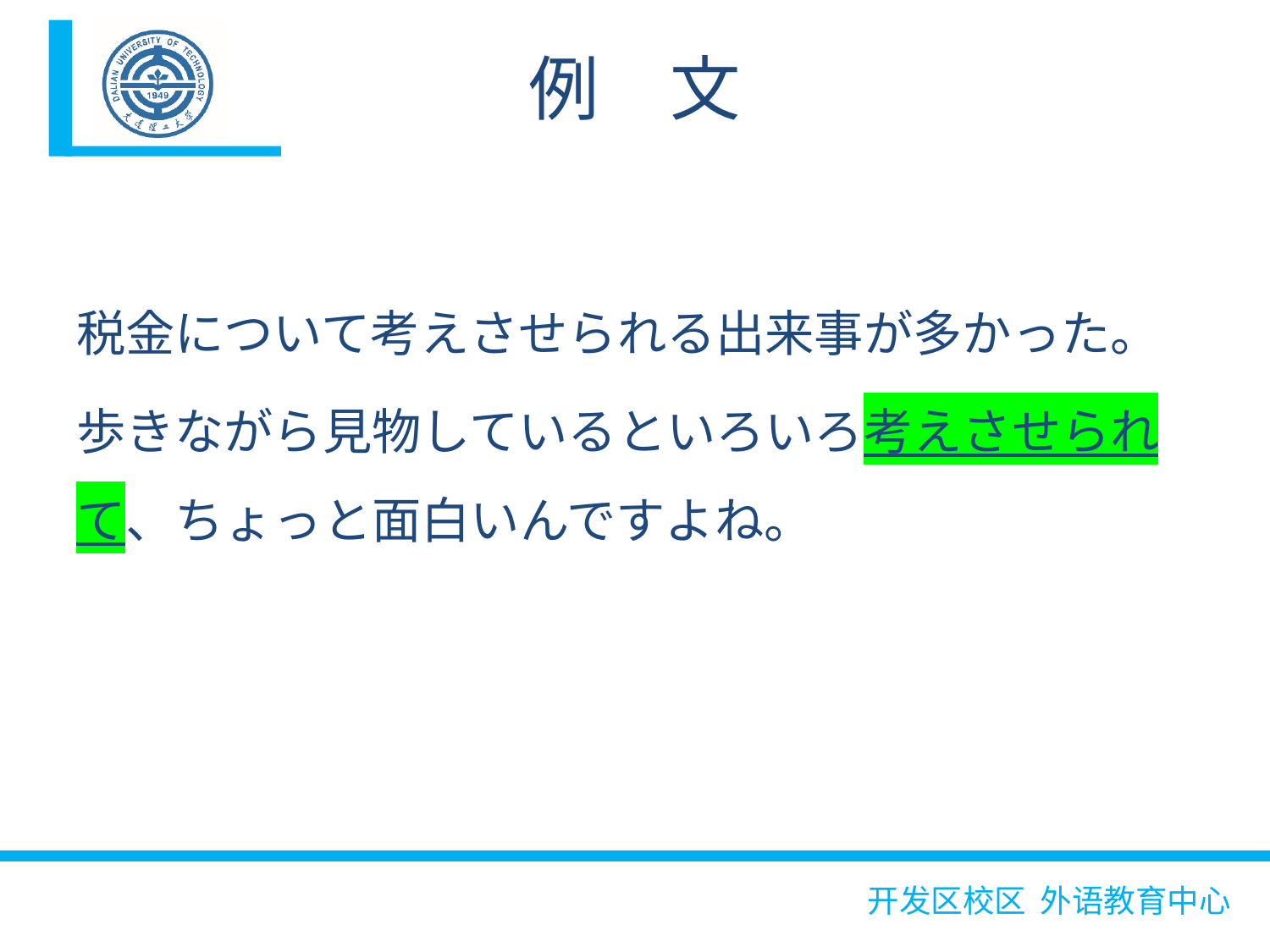

例　文
税金について考えさせられる出来事が多かった。
歩きながら見物しているといろいろ考えさせられて、ちょっと面白いんですよね。